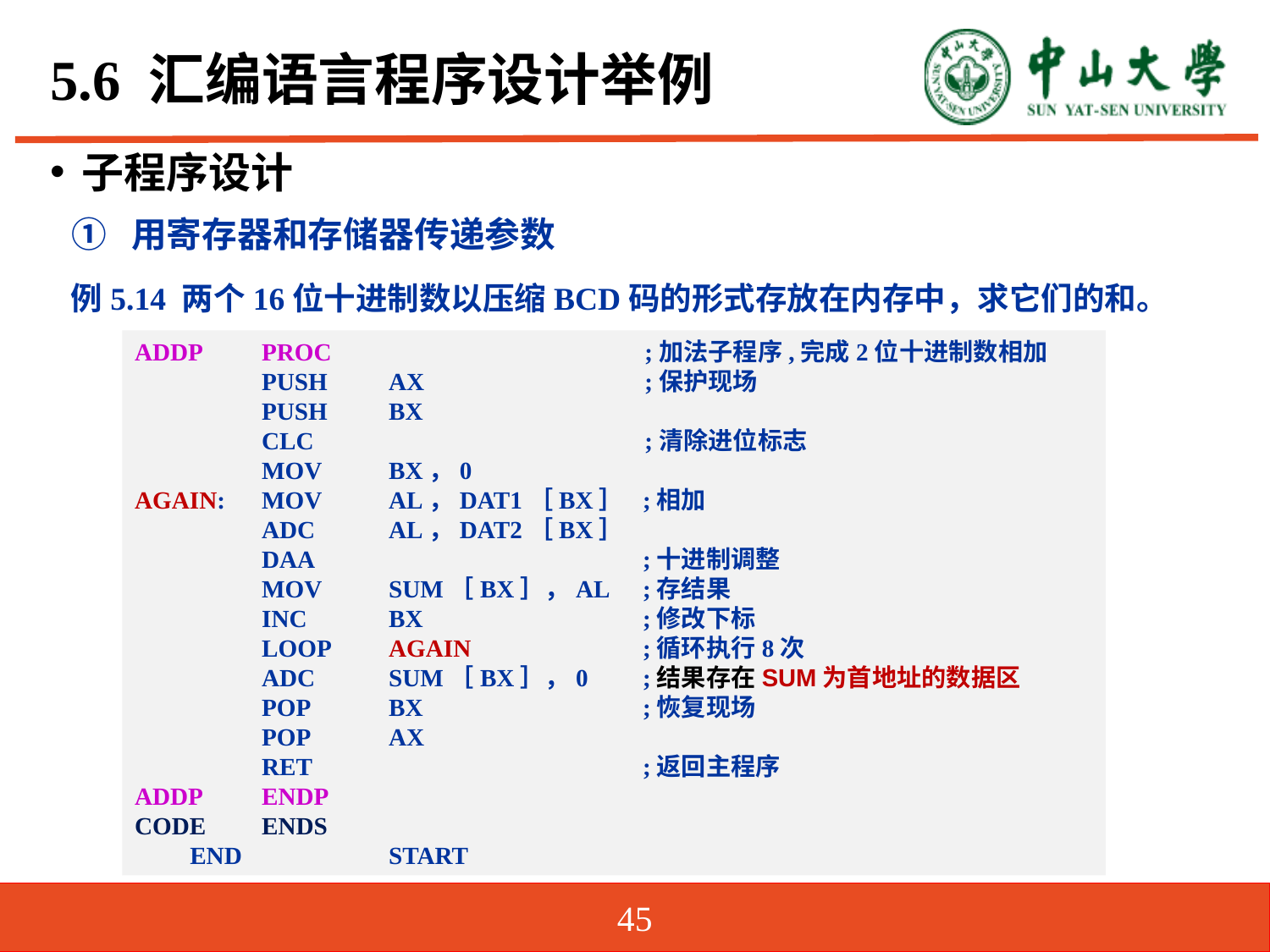

# 5.6 汇编语言程序设计举例
子程序设计

①  用寄存器和存储器传递参数
例5.14 两个16位十进制数以压缩BCD码的形式存放在内存中，求它们的和。
ADDP	PROC  		                     ;加法子程序,完成2位十进制数相加
	PUSH	AX   	                     ;保护现场
	PUSH	BX
	CLC 		                     ;清除进位标志
	MOV	BX，0
AGAIN: 	MOV	AL，DAT1［BX］	;相加
	ADC	AL，DAT2［BX］
	DAA			;十进制调整
	MOV	SUM［BX］，AL	;存结果
	INC	BX		;修改下标
	LOOP	AGAIN		;循环执行8次
	ADC	SUM［BX］，0	;结果存在SUM为首地址的数据区
	POP	BX		;恢复现场
	POP	AX
	RET			;返回主程序
ADDP  	ENDP
CODE  	ENDS
         END		START
45